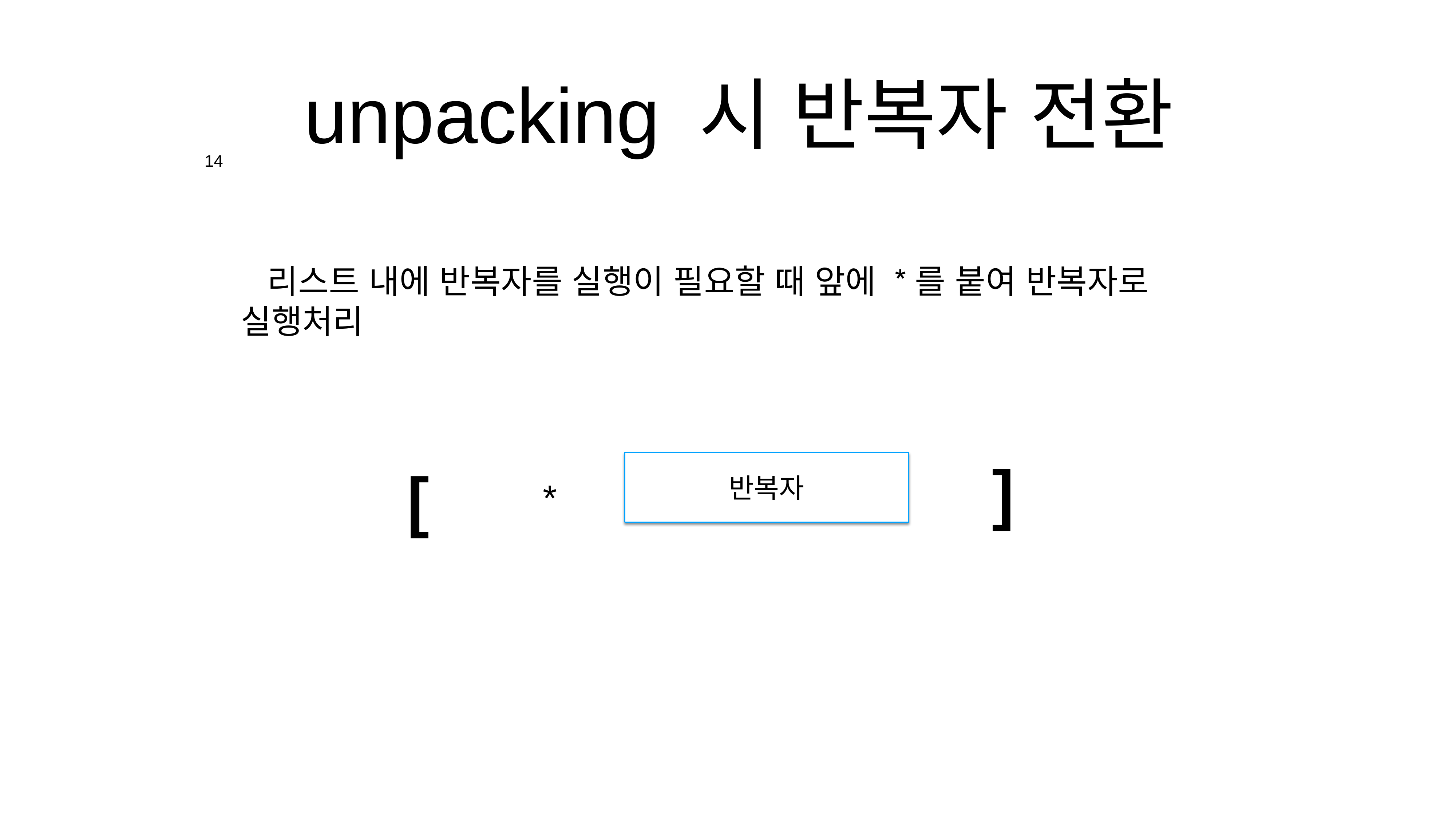

# unpacking 시 반복자 전환
14
  리스트 내에 반복자를 실행이 필요할 때 앞에 *를 붙여 반복자로 실행처리
]
[
반복자
*